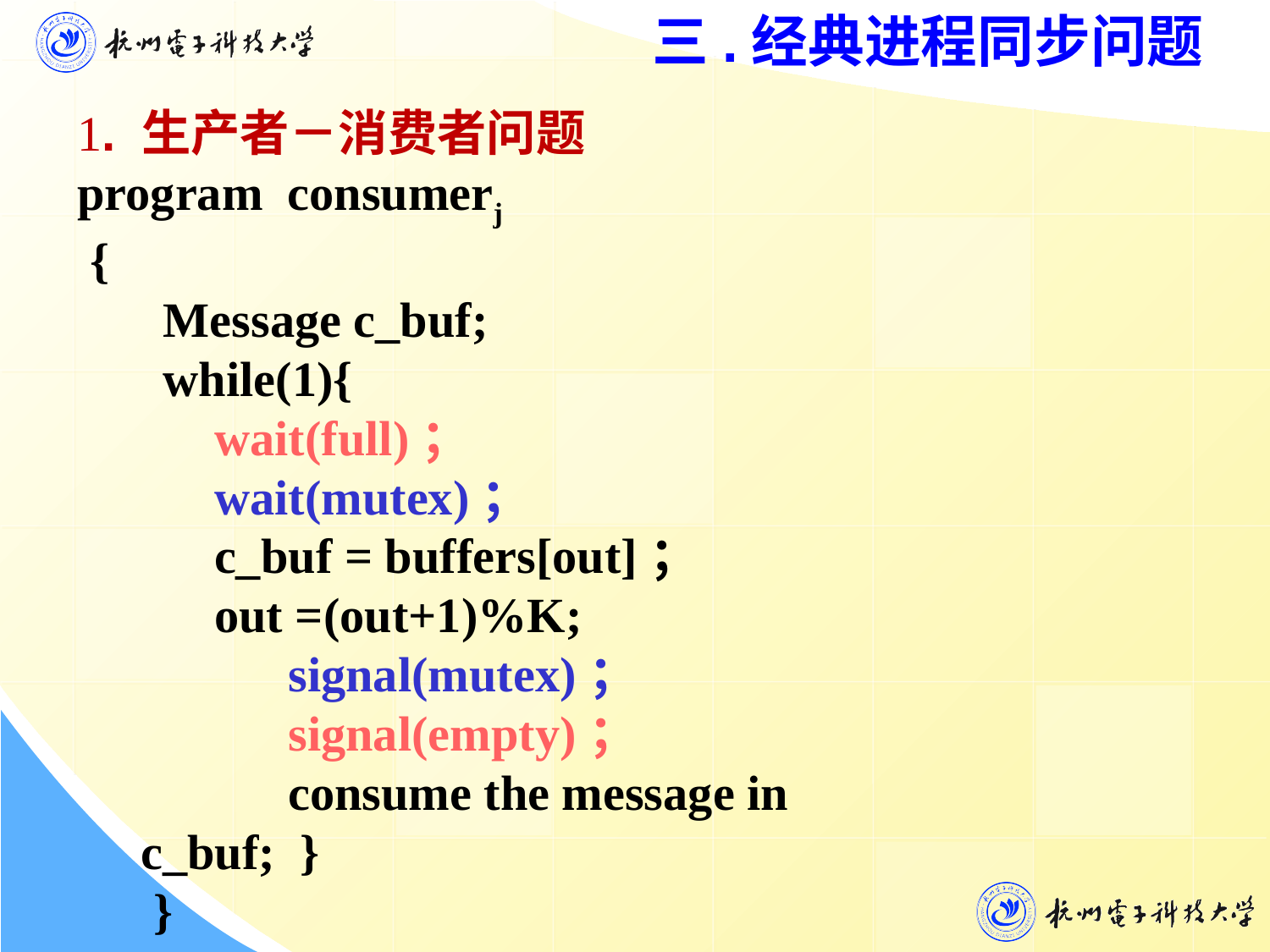

三.经典进程同步问题
1. 生产者－消费者问题
program  consumerj
 {
       Message c_buf;
       while(1){
      wait(full)；
      wait(mutex)；
      c_buf = buffers[out]；
      out =(out+1)%K;
            signal(mutex)；
            signal(empty)；
            consume the message in c_buf;  }
 }